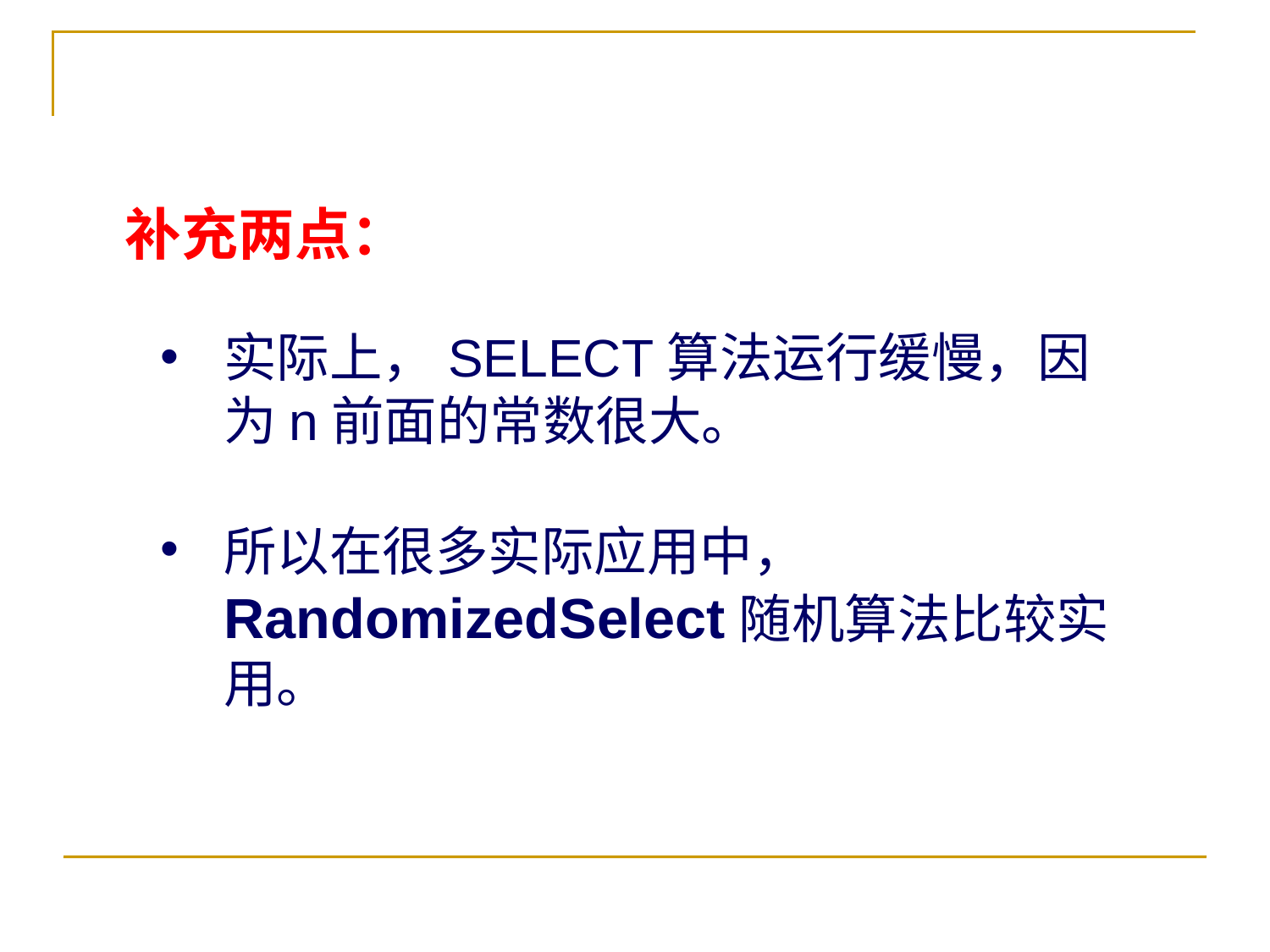

补充两点：
实际上，SELECT算法运行缓慢，因为n前面的常数很大。

所以在很多实际应用中， RandomizedSelect随机算法比较实用。